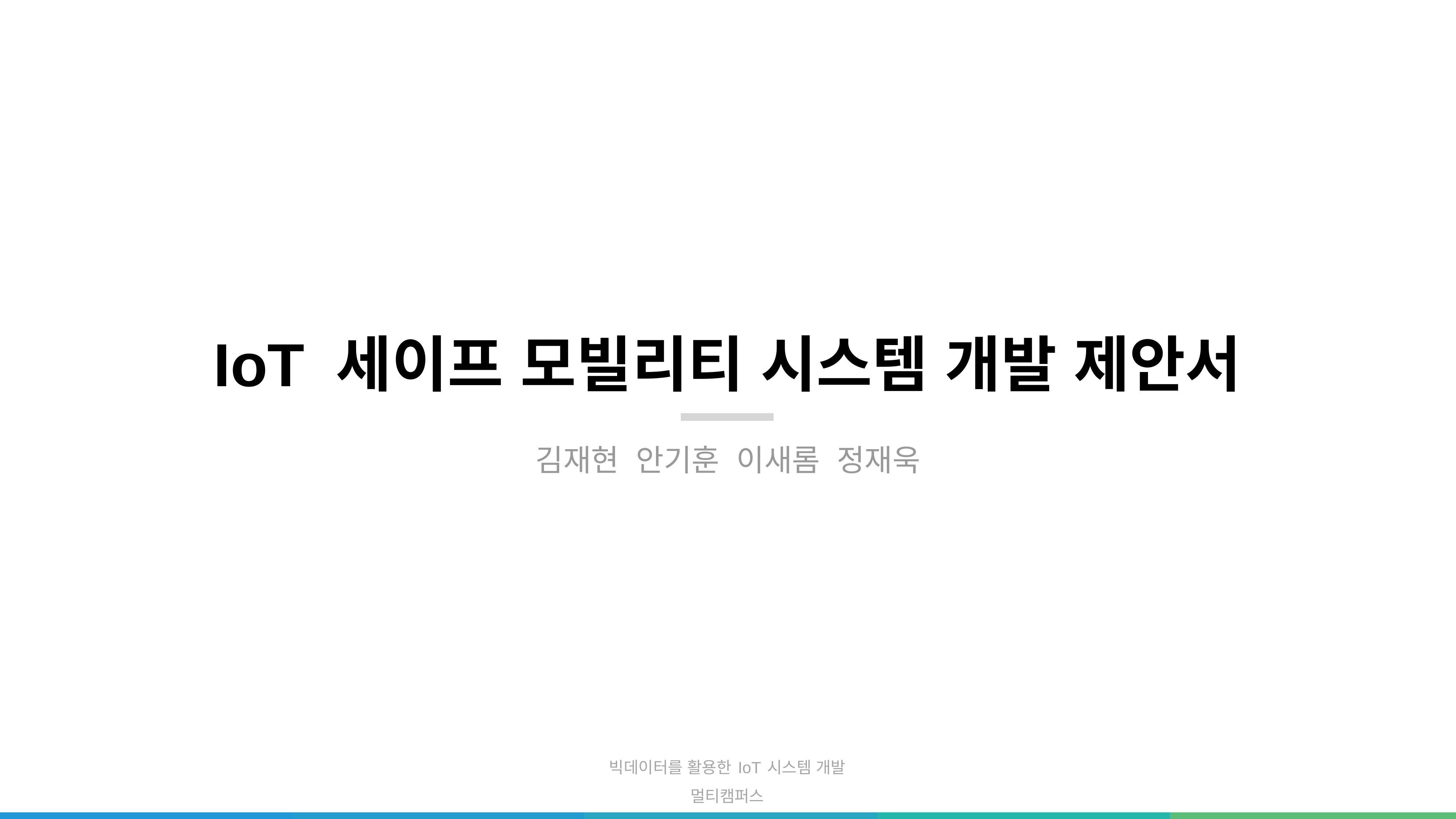

IoT 세이프 모빌리티 시스템 개발 제안서

김재현  안기훈  이새롬  정재욱
빅데이터를 활용한 IoT 시스템 개발
멀티캠퍼스
1